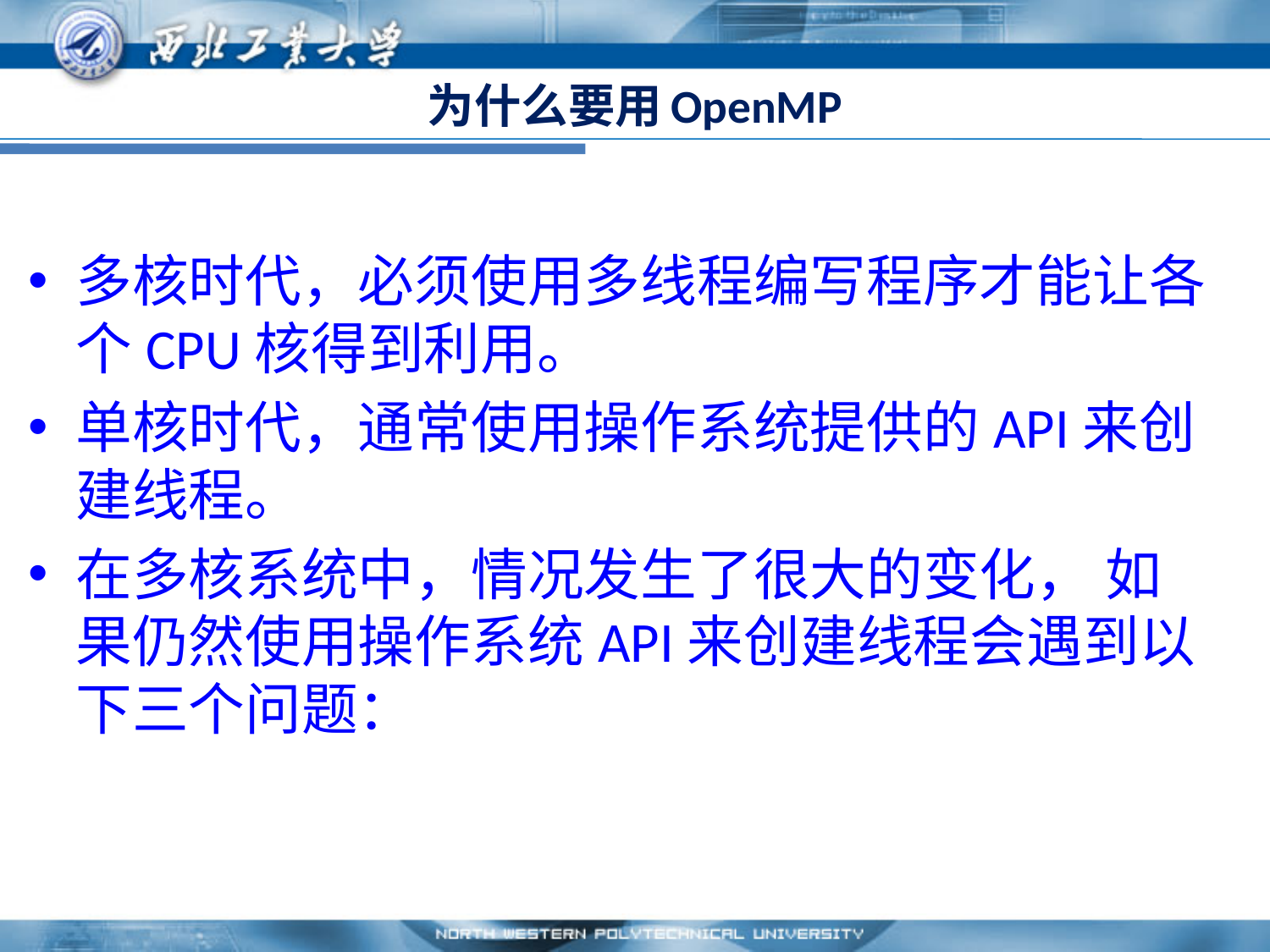

# 为什么要用OpenMP
多核时代，必须使用多线程编写程序才能让各个CPU核得到利用。
单核时代，通常使用操作系统提供的API来创建线程。
在多核系统中，情况发生了很大的变化， 如果仍然使用操作系统API来创建线程会遇到以下三个问题：